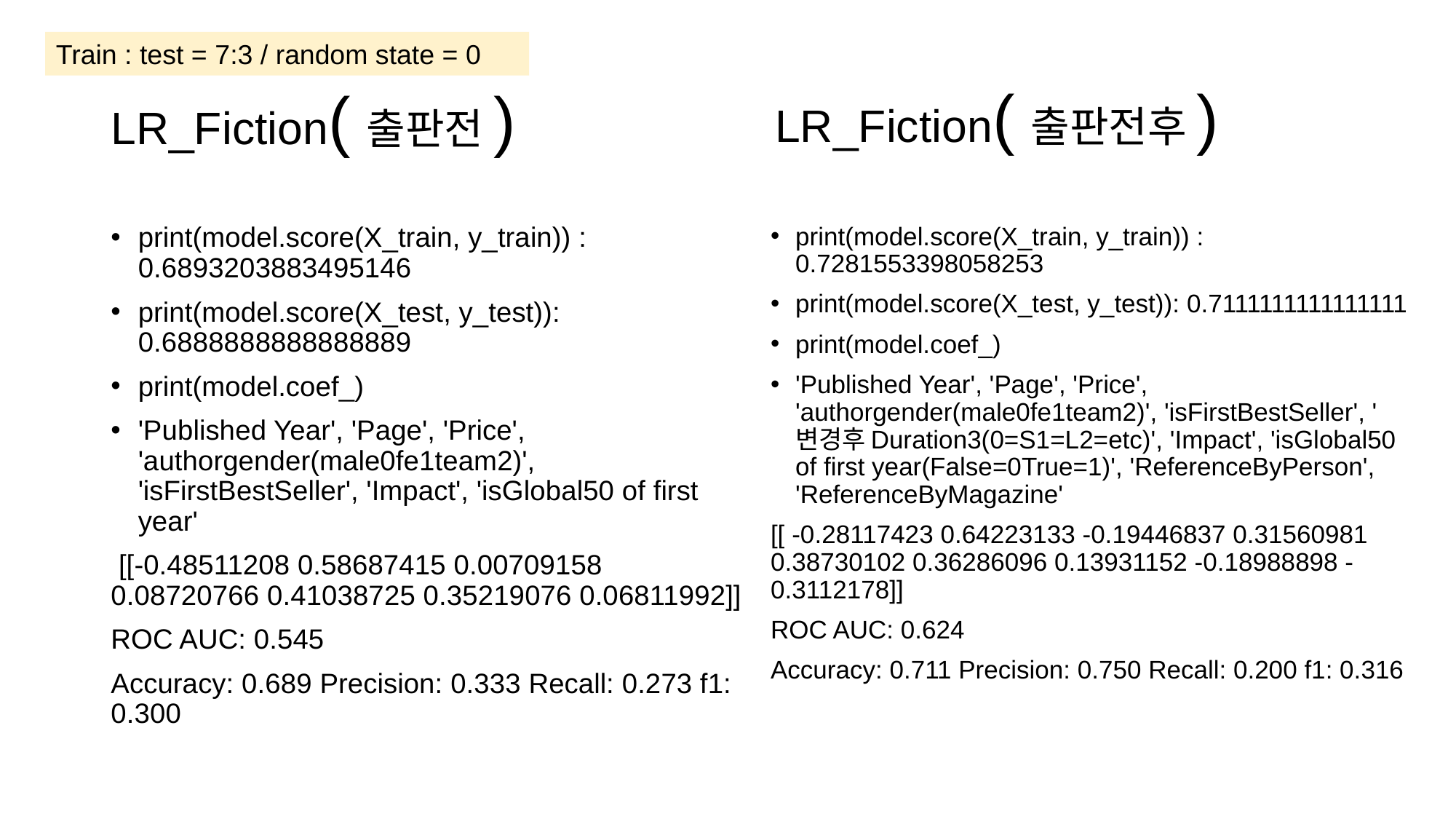

Train : test = 7:3 / random state = 0
LR_Fiction(출판전후)
# LR_Fiction(출판전)
print(model.score(X_train, y_train)) : 0.6893203883495146
print(model.score(X_test, y_test)): 0.6888888888888889
print(model.coef_)
'Published Year', 'Page', 'Price', 'authorgender(male0fe1team2)', 'isFirstBestSeller', 'Impact', 'isGlobal50 of first year'
 [[-0.48511208 0.58687415 0.00709158 0.08720766 0.41038725 0.35219076 0.06811992]]
ROC AUC: 0.545
Accuracy: 0.689 Precision: 0.333 Recall: 0.273 f1: 0.300

print(model.score(X_train, y_train)) : 0.7281553398058253
print(model.score(X_test, y_test)): 0.7111111111111111
print(model.coef_)
'Published Year', 'Page', 'Price', 'authorgender(male0fe1team2)', 'isFirstBestSeller', '변경후Duration3(0=S1=L2=etc)', 'Impact', 'isGlobal50 of first year(False=0True=1)', 'ReferenceByPerson', 'ReferenceByMagazine'
[[ -0.28117423 0.64223133 -0.19446837 0.31560981 0.38730102 0.36286096 0.13931152 -0.18988898 -0.3112178]]
ROC AUC: 0.624
Accuracy: 0.711 Precision: 0.750 Recall: 0.200 f1: 0.316